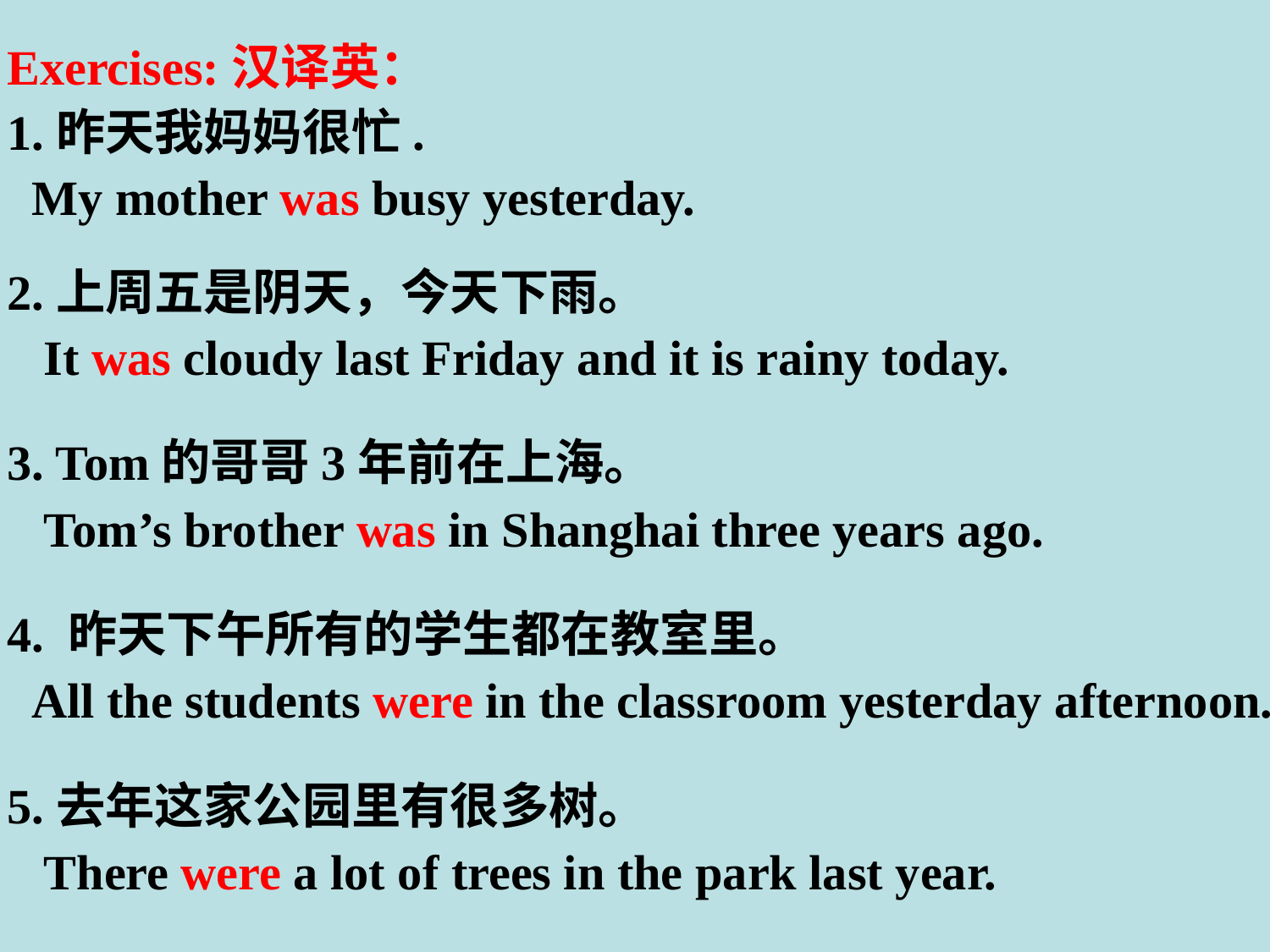

Exercises:汉译英：
1.昨天我妈妈很忙.
  My mother was busy yesterday.
2.上周五是阴天，今天下雨。
   It was cloudy last Friday and it is rainy today.
3. Tom的哥哥3年前在上海。
   Tom’s brother was in Shanghai three years ago.
4. 昨天下午所有的学生都在教室里。
  All the students were in the classroom yesterday afternoon.
5.去年这家公园里有很多树。
   There were a lot of trees in the park last year.